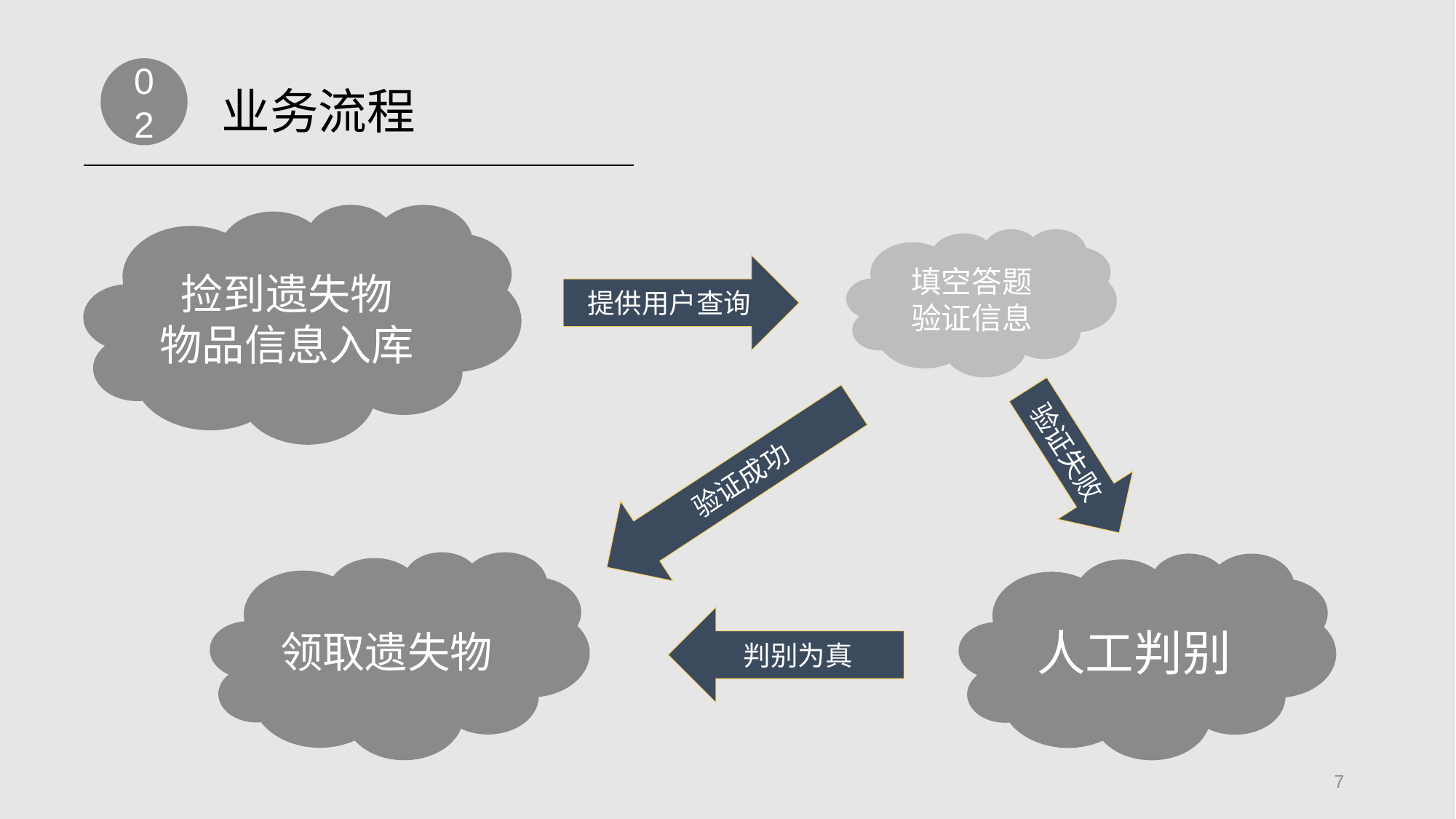

02
业务流程
捡到遗失物
物品信息入库
填空答题
验证信息
提供用户查询
验证失败
验证成功
领取遗失物
人工判别
判别为真
7